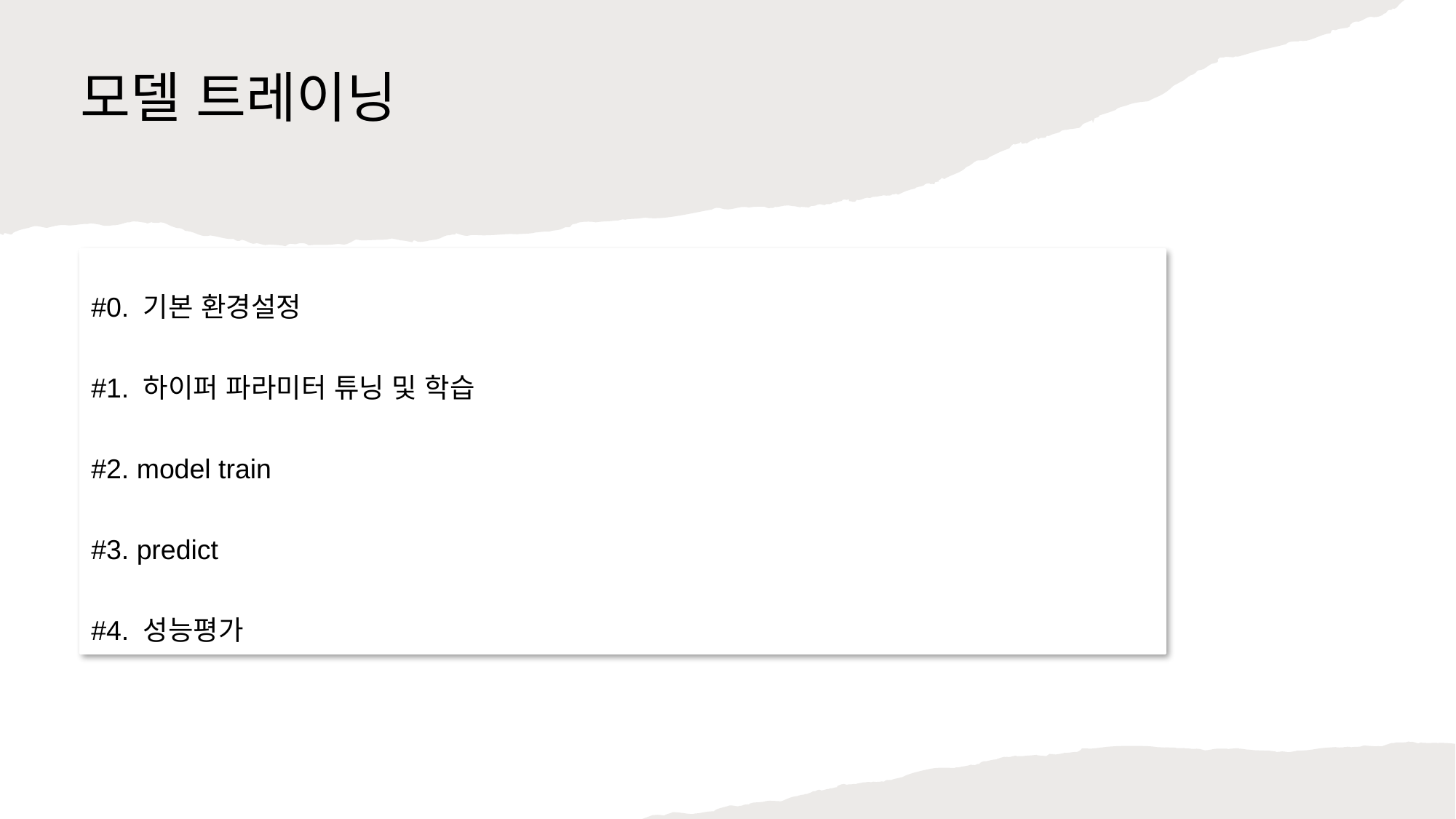

모델 트레이닝
#0. 기본 환경설정
#1. 하이퍼 파라미터 튜닝 및 학습
#2. model train
#3. predict
#4. 성능평가